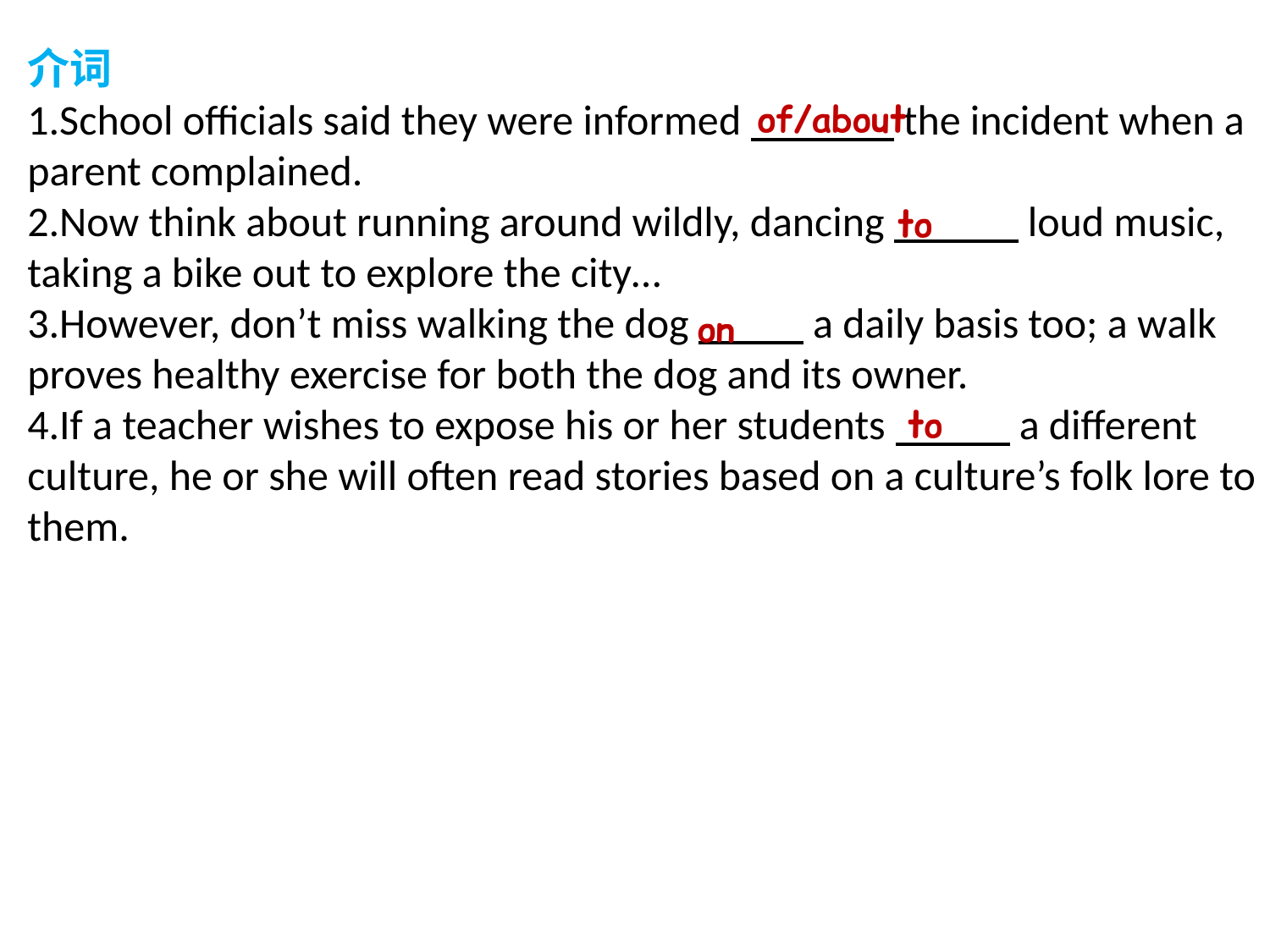

介词
1.School officials said they were informed                 the incident when a parent complained.
2.Now think about running around wildly, dancing               loud music, taking a bike out to explore the city…
3.However, don’t miss walking the dog             a daily basis too; a walk proves healthy exercise for both the dog and its owner.
4.If a teacher wishes to expose his or her students              a different culture, he or she will often read stories based on a culture’s folk lore to them.

of/about
to
on
to